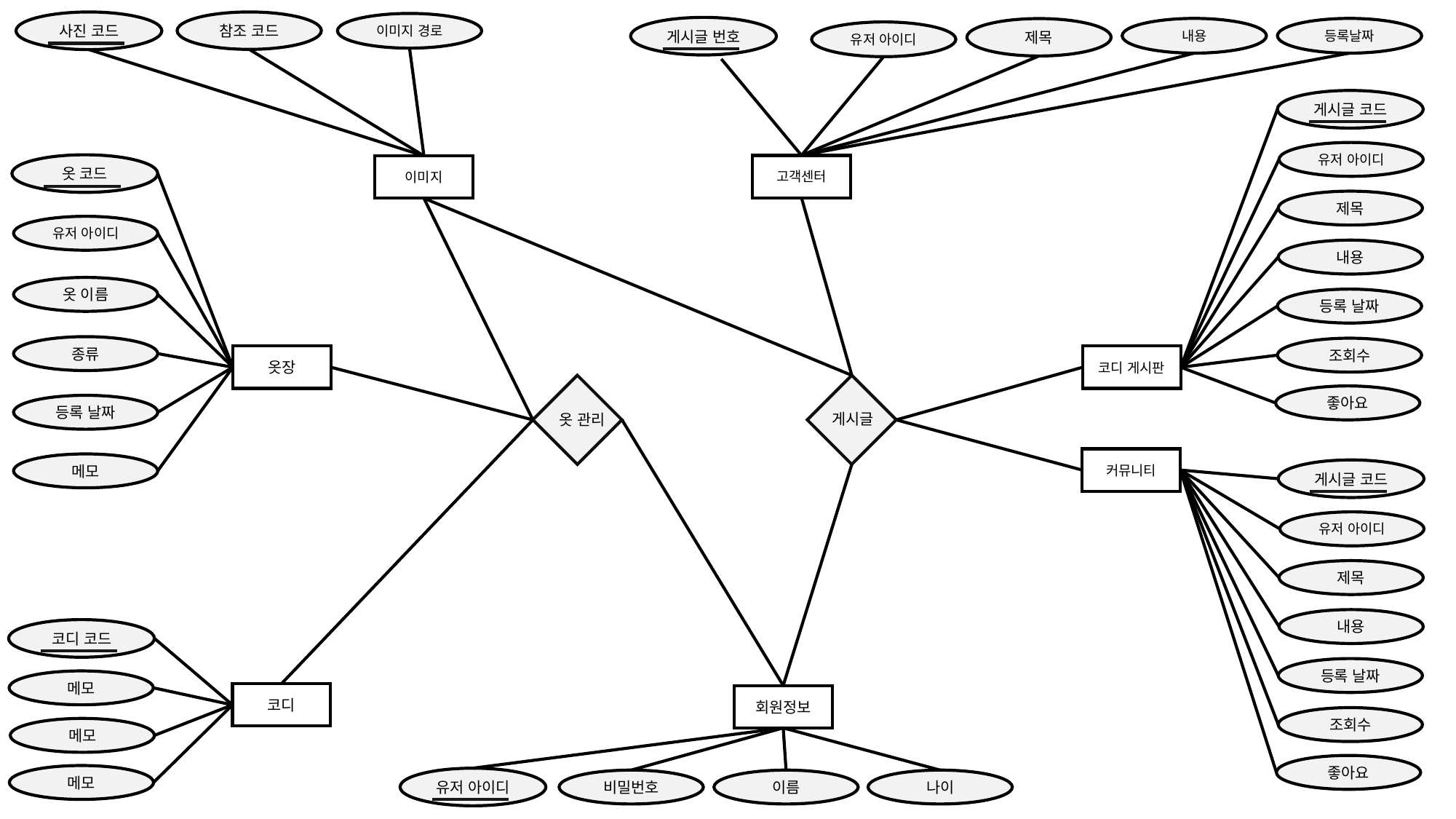

사진 코드
참조 코드
이미지 경로
게시글 번호
내용
등록날짜
제목
유저 아이디
게시글 코드
유저 아이디
옷 코드
고객센터
이미지
제목
유저 아이디
내용
옷 이름
등록 날짜
종류
조회수
옷장
코디 게시판

옷 관리

게시글
좋아요
등록 날짜
커뮤니티
메모
게시글 코드
유저 아이디
제목
내용
코디 코드
등록 날짜
메모
코디
회원정보
조회수
메모
좋아요
메모
유저 아이디
비밀번호
이름
나이